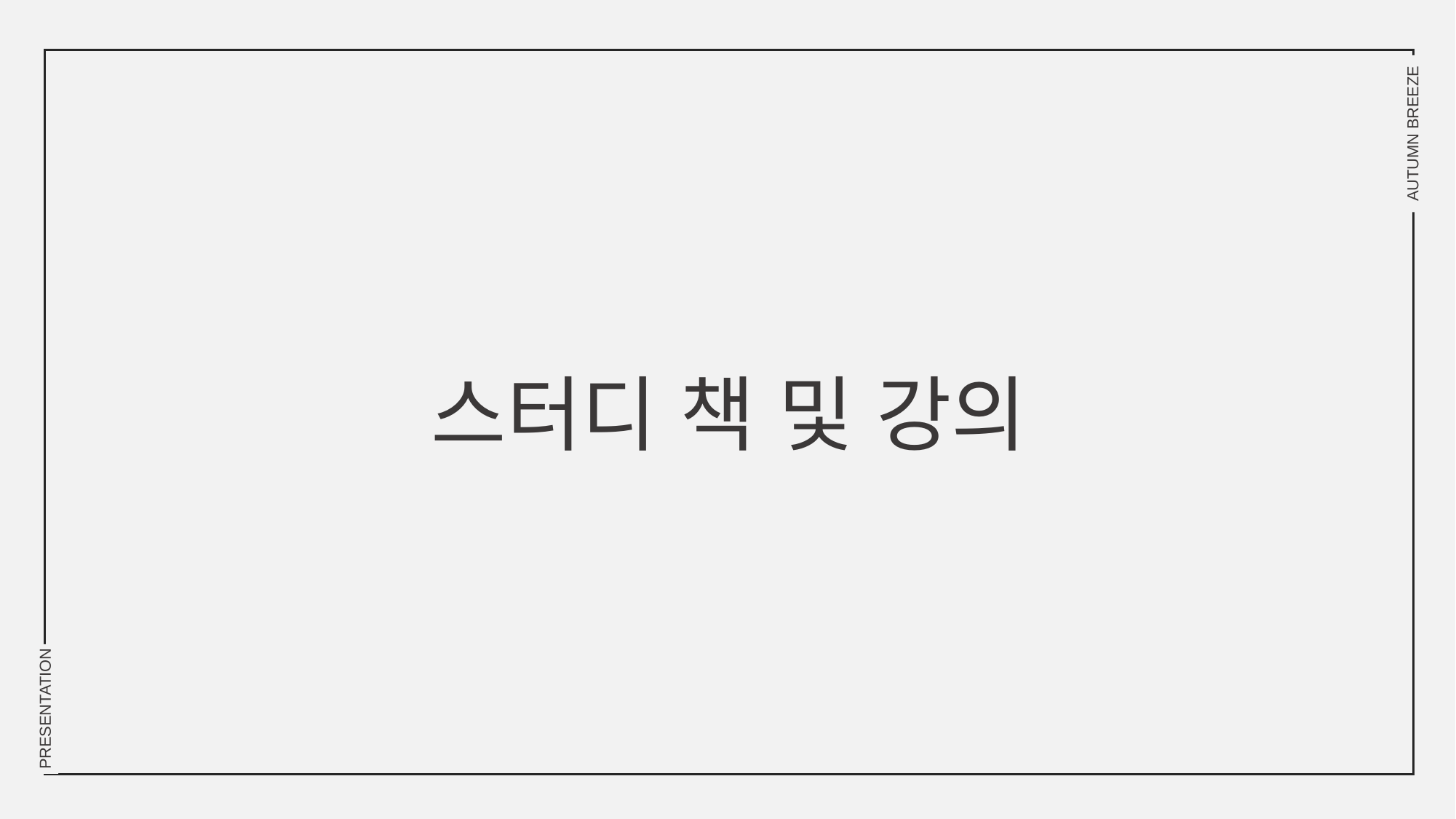

AUTUMN BREEZE
스터디 책 및 강의
PRESENTATION